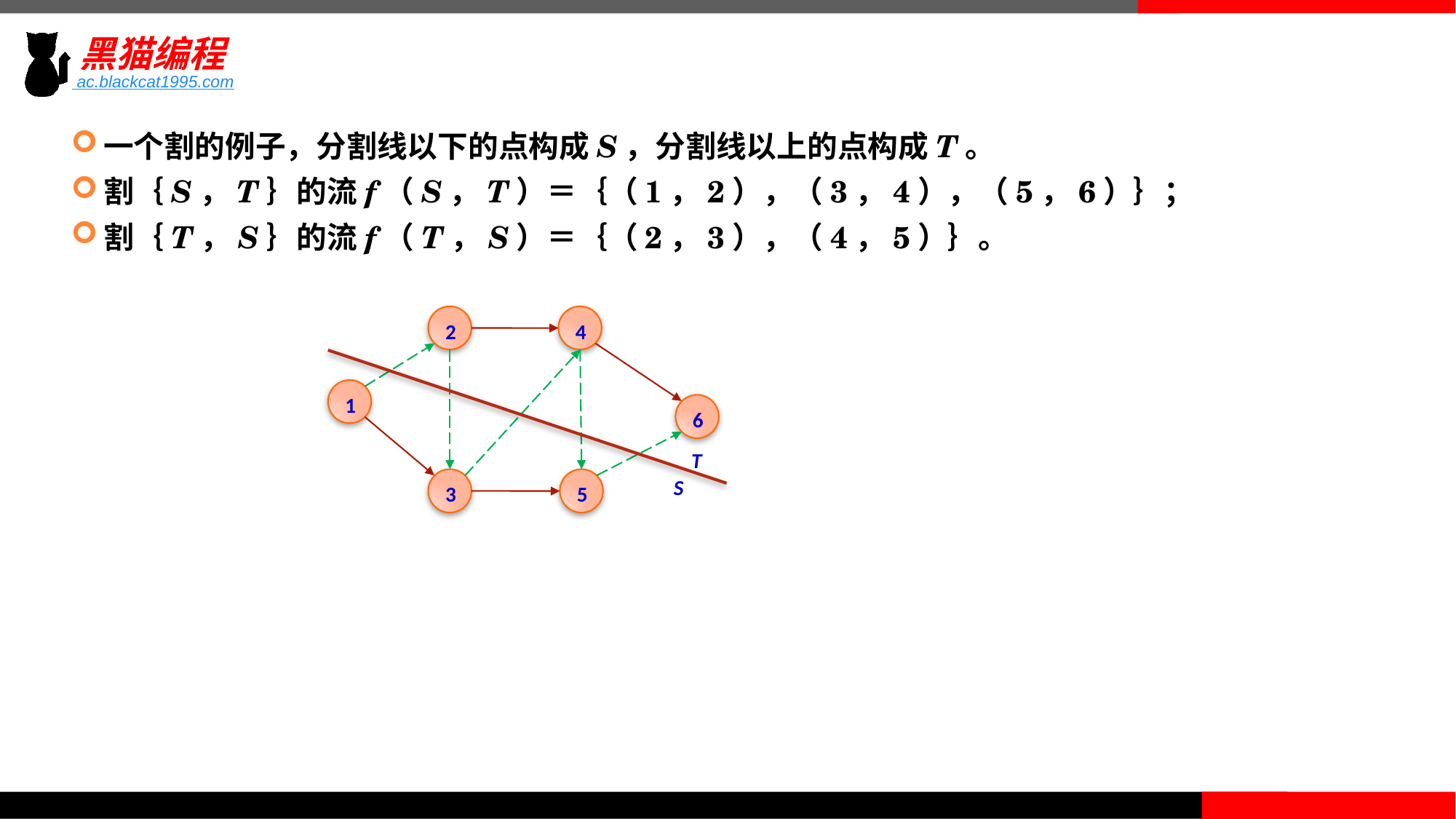

一个割的例子，分割线以下的点构成S，分割线以上的点构成T。
割｛S，T｝的流f（S，T）＝｛（1，2），（3，4），（5，6）｝；
割｛T，S｝的流f（T，S）＝｛（2，3），（4，5）｝。
2
4

1
6

T
3
5
S